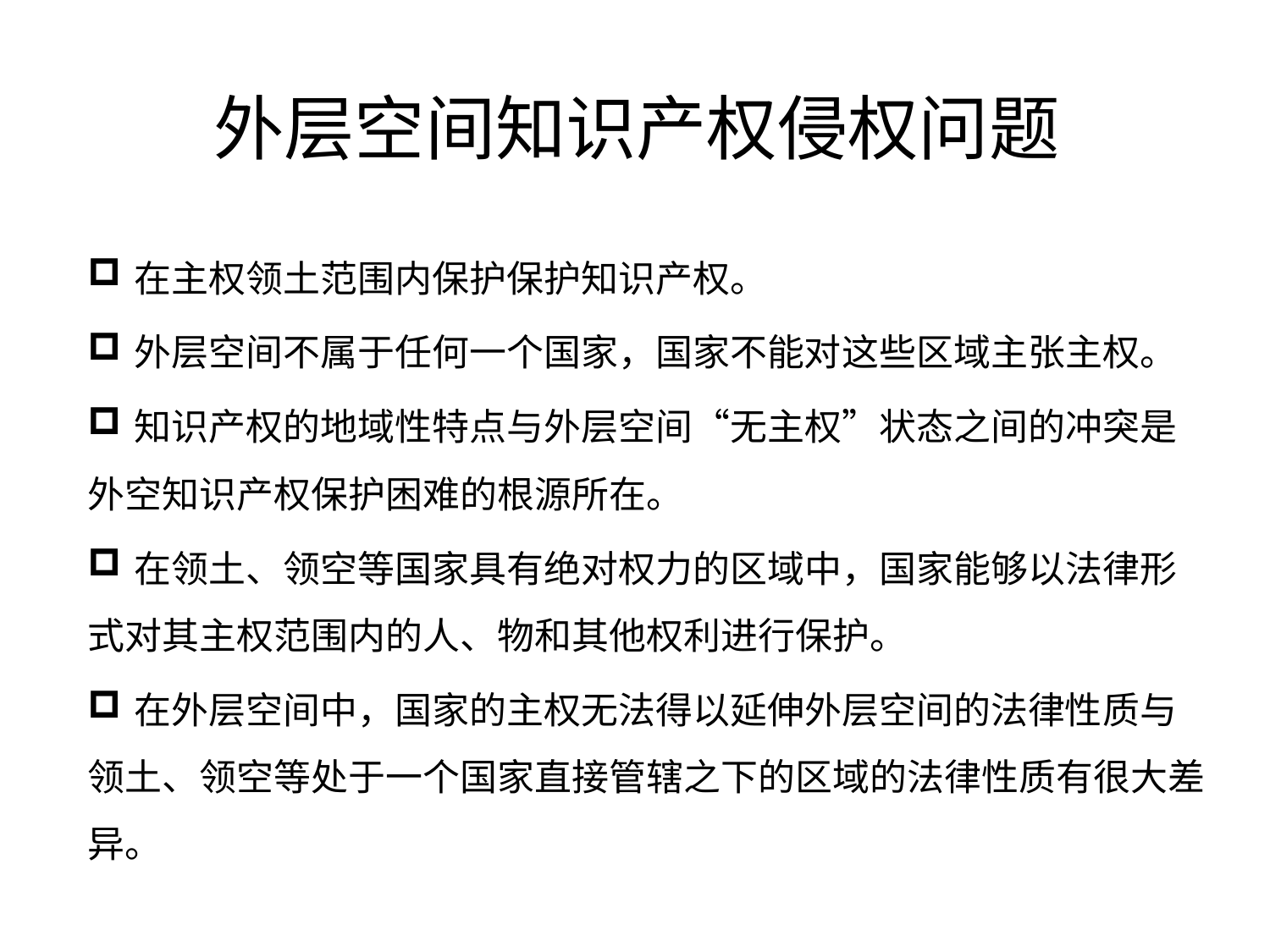

# 外层空间知识产权侵权问题
 在主权领土范围内保护保护知识产权。
 外层空间不属于任何一个国家，国家不能对这些区域主张主权。
 知识产权的地域性特点与外层空间“无主权”状态之间的冲突是外空知识产权保护困难的根源所在。
 在领土、领空等国家具有绝对权力的区域中，国家能够以法律形式对其主权范围内的人、物和其他权利进行保护。
 在外层空间中，国家的主权无法得以延伸外层空间的法律性质与领土、领空等处于一个国家直接管辖之下的区域的法律性质有很大差异。